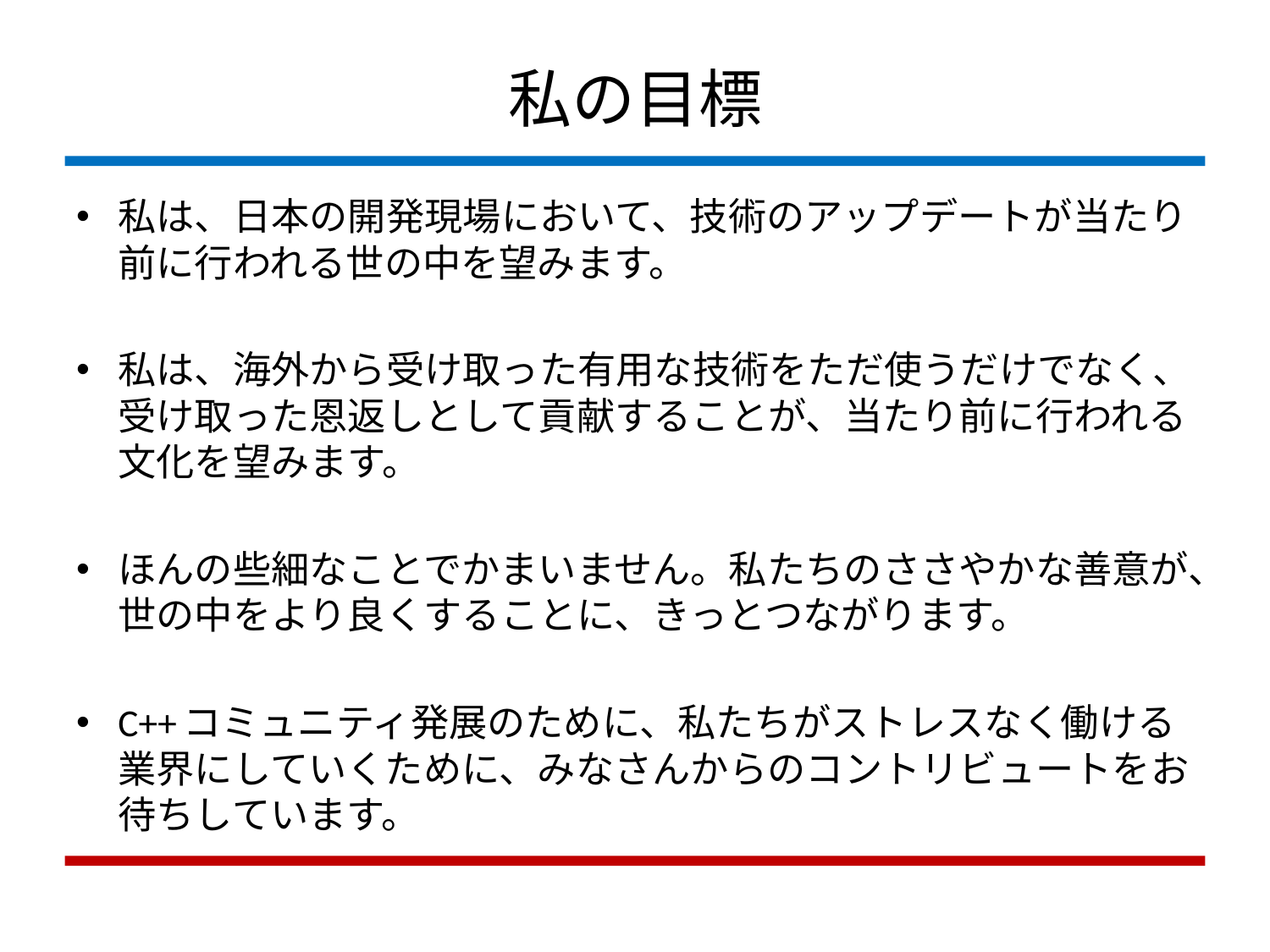

# 私の目標
私は、日本の開発現場において、技術のアップデートが当たり前に行われる世の中を望みます。

私は、海外から受け取った有用な技術をただ使うだけでなく、受け取った恩返しとして貢献することが、当たり前に行われる文化を望みます。

ほんの些細なことでかまいません。私たちのささやかな善意が、世の中をより良くすることに、きっとつながります。

C++コミュニティ発展のために、私たちがストレスなく働ける業界にしていくために、みなさんからのコントリビュートをお待ちしています。